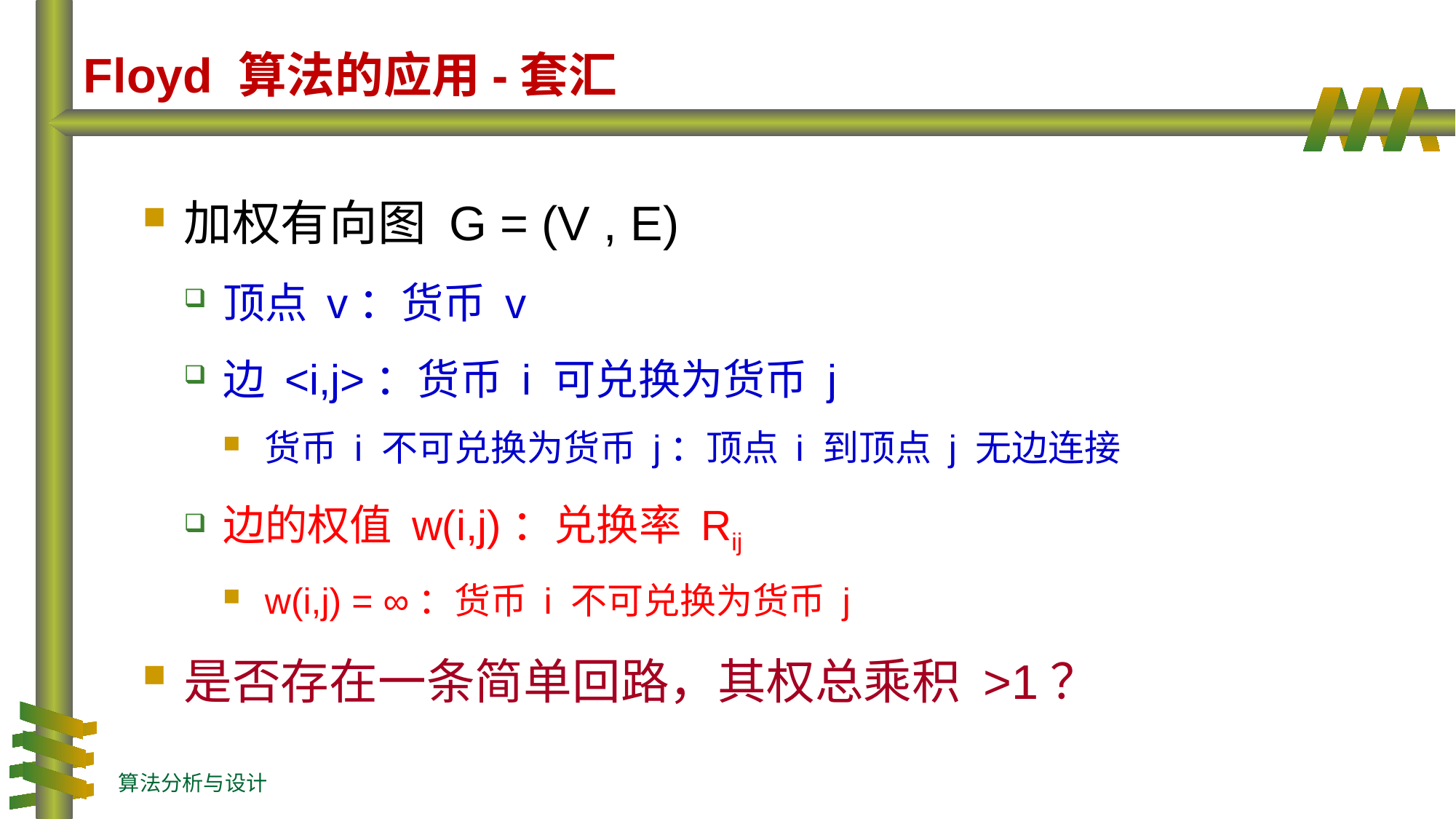

# Floyd 算法的应用-套汇
加权有向图 G = (V , E)
顶点 v：货币 v
边 <i,j>：货币 i 可兑换为货币 j
货币 i 不可兑换为货币 j：顶点 i 到顶点 j 无边连接
边的权值 w(i,j)：兑换率 Rij
w(i,j) = ∞：货币 i 不可兑换为货币 j
是否存在一条简单回路，其权总乘积 >1？
算法分析与设计